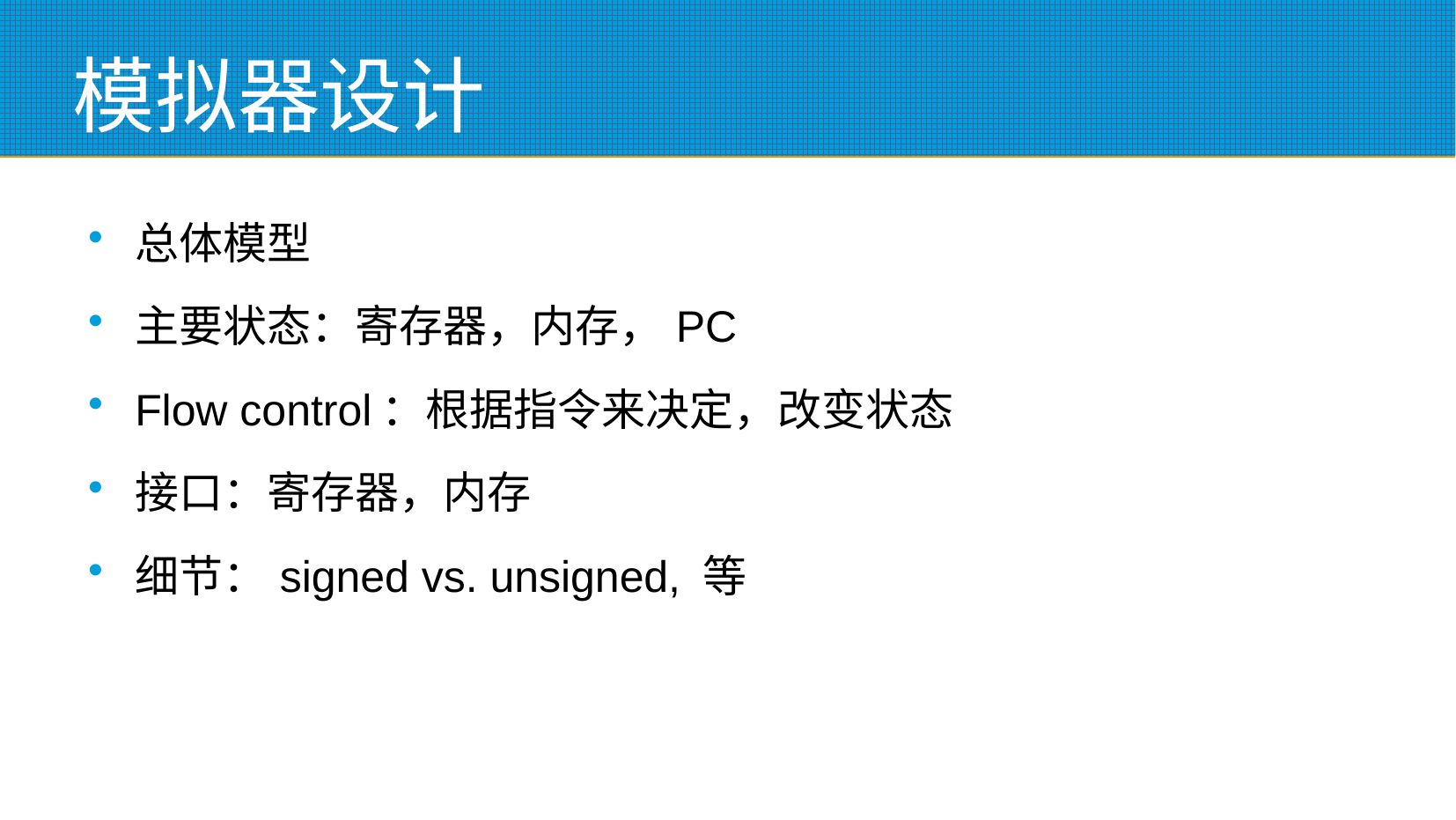

# 模拟器设计
总体模型
主要状态：寄存器，内存，PC
Flow control：根据指令来决定，改变状态
接口：寄存器，内存
细节：signed vs. unsigned, 等